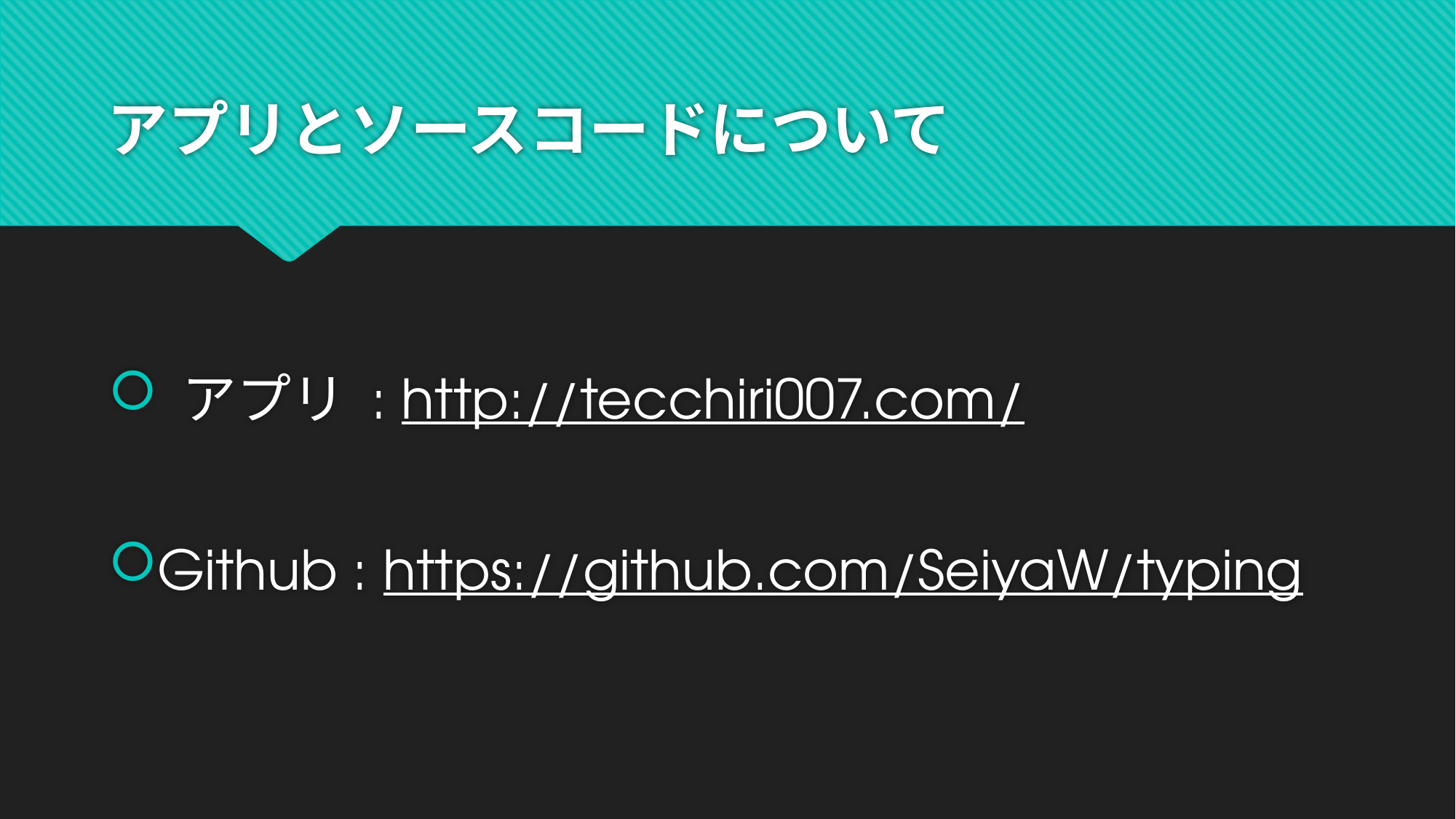

# アプリとソースコードについて
 アプリ : http://tecchiri007.com/

Github : https://github.com/SeiyaW/typing